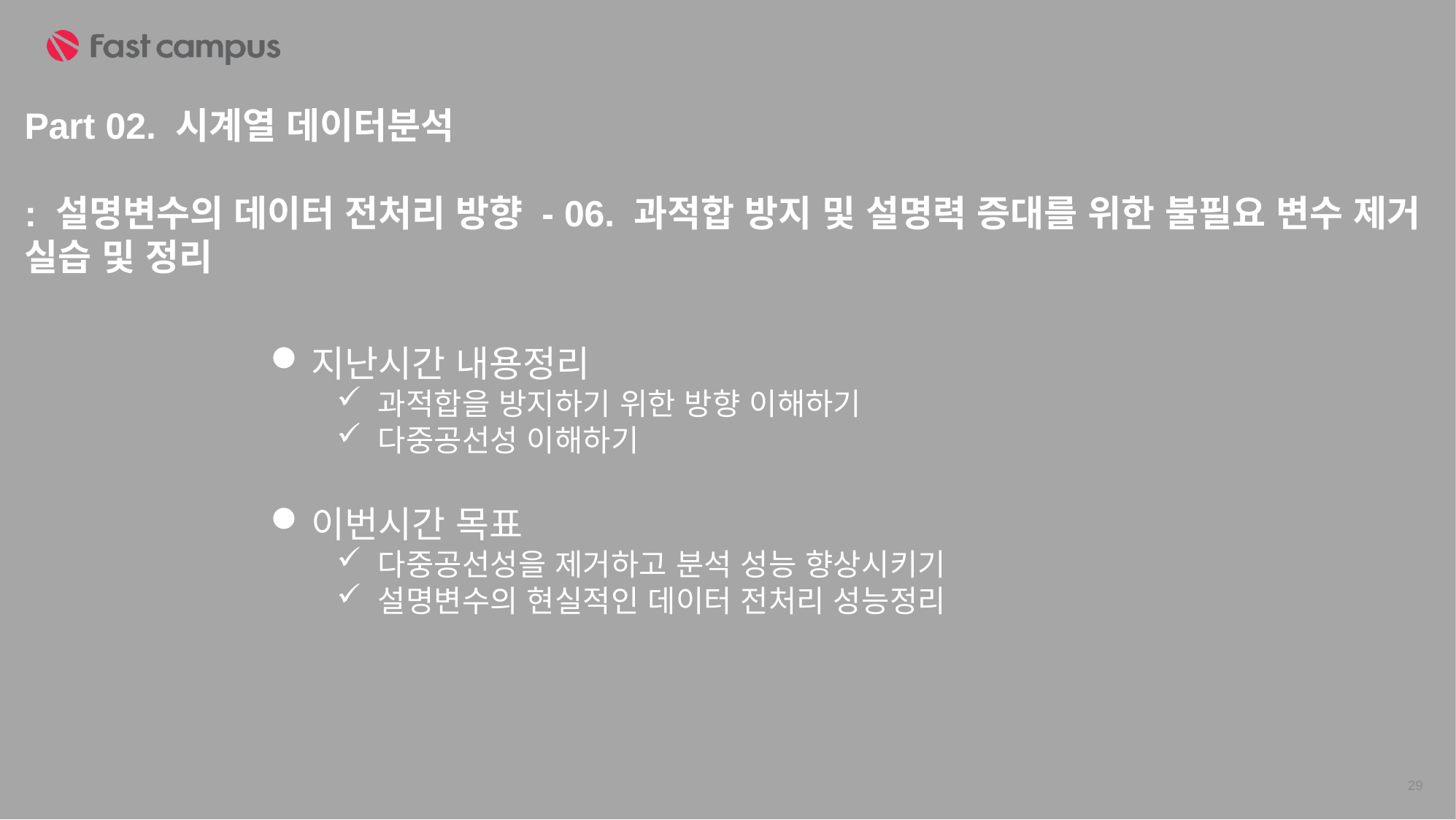

Part 02. 시계열 데이터분석

: 설명변수의 데이터 전처리 방향 - 06. 과적합 방지 및 설명력 증대를 위한 불필요 변수 제거 실습 및 정리
지난시간 내용정리
과적합을 방지하기 위한 방향 이해하기
다중공선성 이해하기

이번시간 목표
다중공선성을 제거하고 분석 성능 향상시키기
설명변수의 현실적인 데이터 전처리 성능정리
29